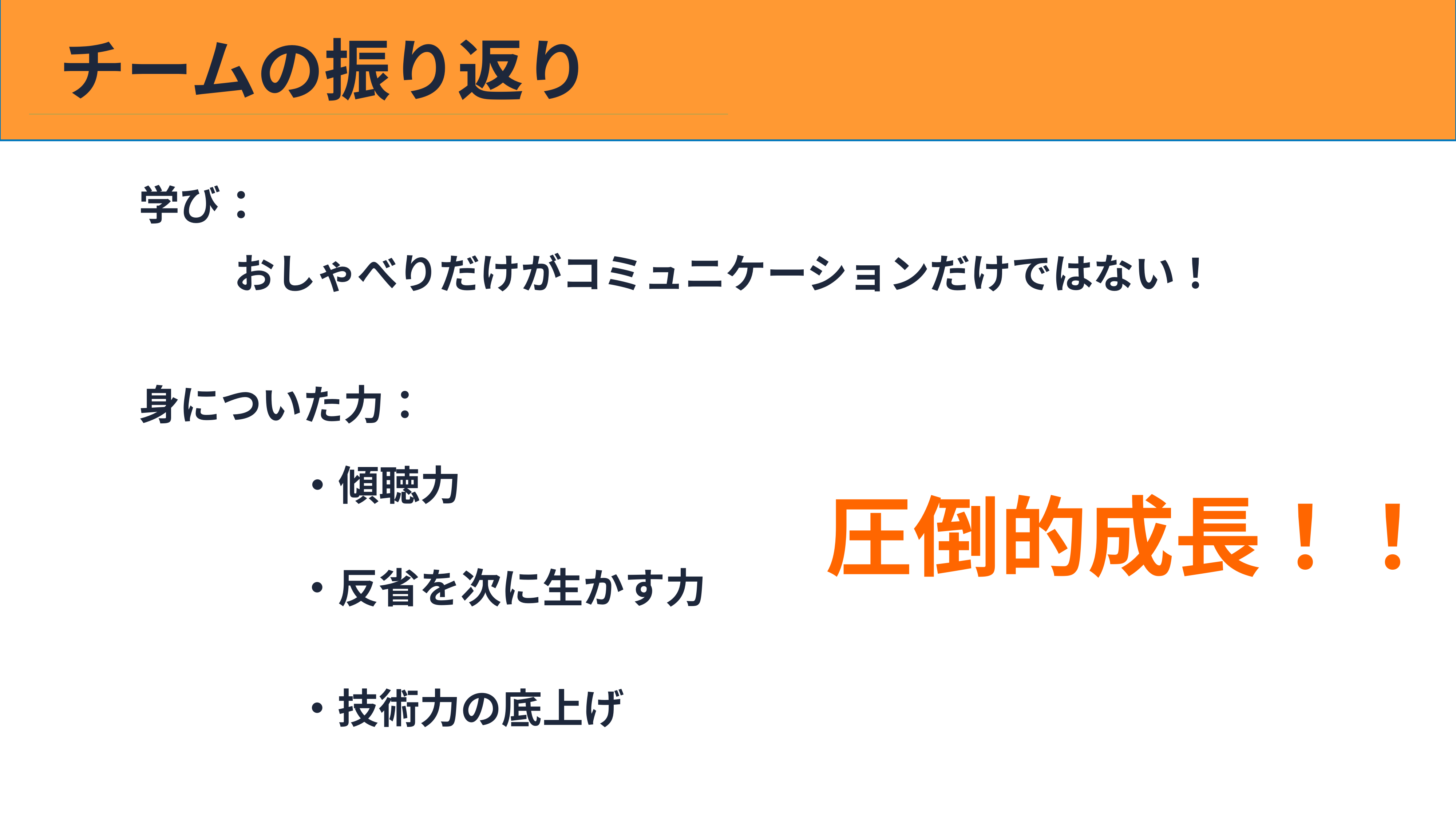

チームの振り返り
学び：
おしゃべりだけがコミュニケーションだけではない！
身についた力：
・傾聴力
圧倒的成長！！
・反省を次に生かす力
・技術力の底上げ